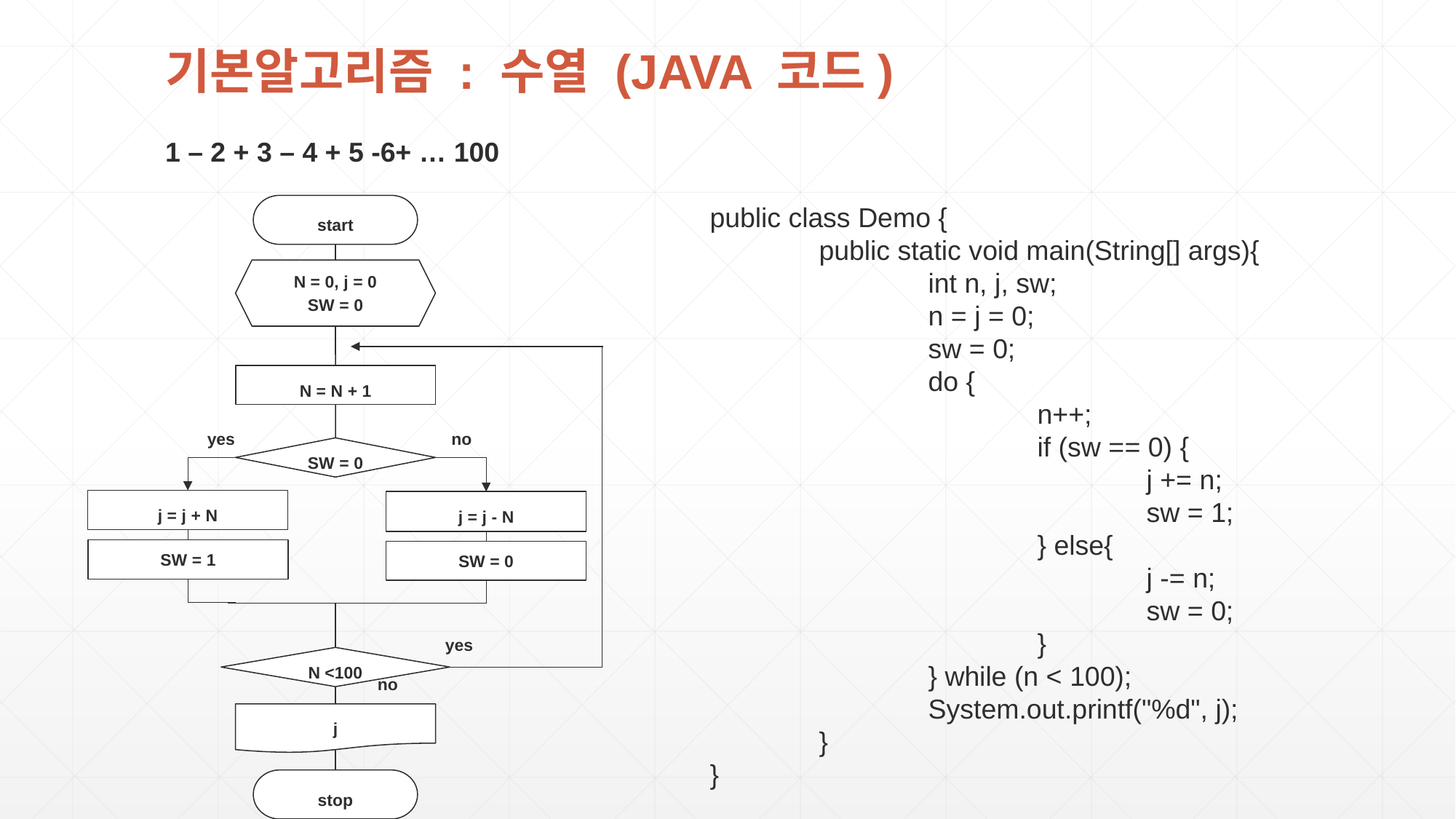

기본알고리즘 : 수열 (JAVA 코드)
1 – 2 + 3 – 4 + 5 -6+ … 100
public class Demo {
	public static void main(String[] args){
		int n, j, sw;
		n = j = 0;
		sw = 0;
		do {
			n++;
			if (sw == 0) {
				j += n;
				sw = 1;
			} else{
				j -= n;
				sw = 0;
			}
		} while (n < 100);
		System.out.printf("%d", j);
	}
}
start
N = 0, j = 0
SW = 0
N = N + 1
yes
no
SW = 0
j = j + N
j = j - N
SW = 1
SW = 0
yes
N <100
no
j
stop